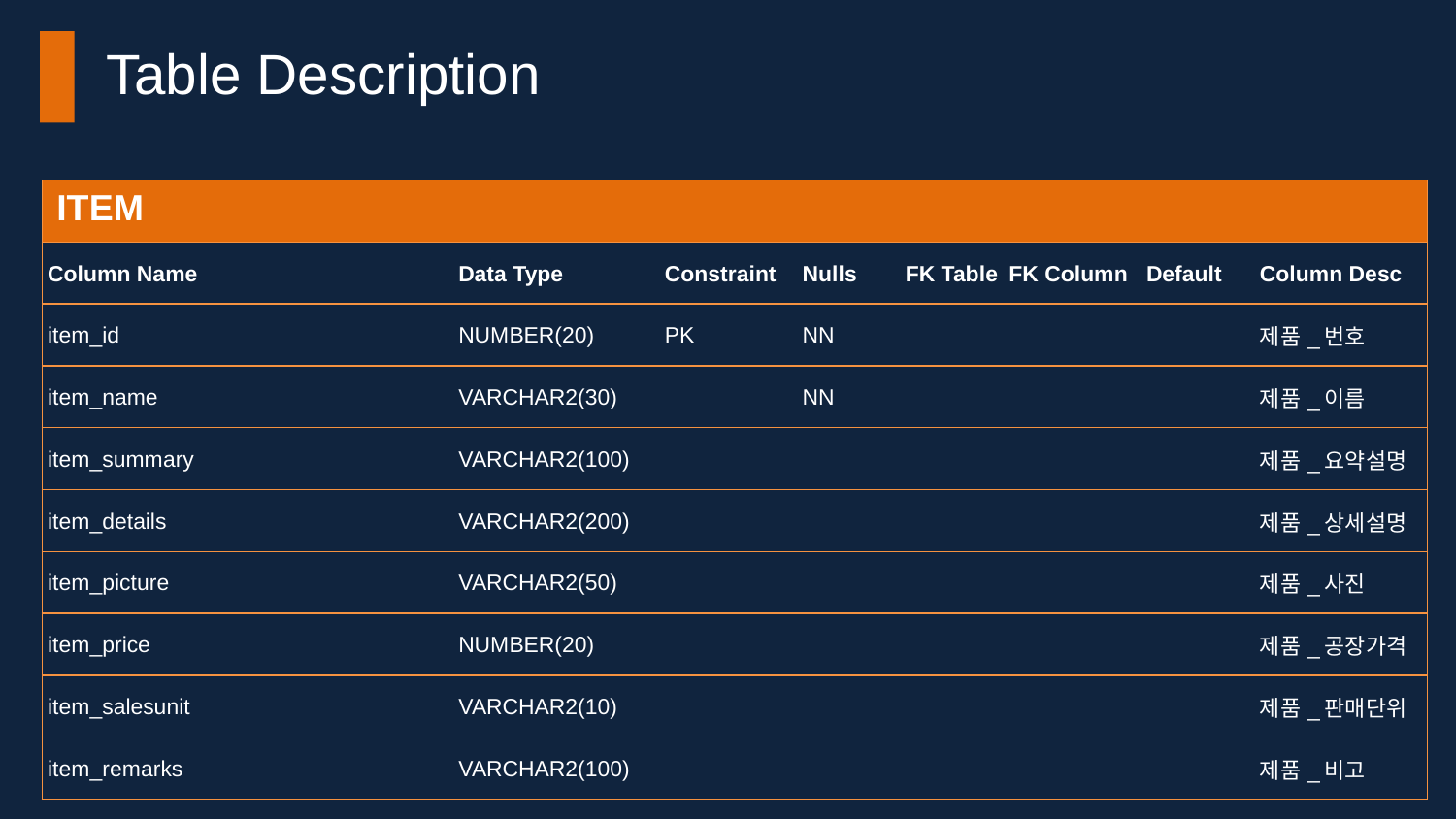

Table Description
| ITEM |  |  |  |  |  |  |  |
| --- | --- | --- | --- | --- | --- | --- | --- |
| Column Name | Data Type | Constraint | Nulls | FK Table | FK Column | Default | Column Desc |
| item\_id | NUMBER(20) | PK | NN |  |  |  | 제품\_번호 |
| item\_name | VARCHAR2(30) |  | NN |  |  |  | 제품\_이름 |
| item\_summary | VARCHAR2(100) |  |  |  |  |  | 제품\_요약설명 |
| item\_details | VARCHAR2(200) |  |  |  |  |  | 제품\_상세설명 |
| item\_picture | VARCHAR2(50) |  |  |  |  |  | 제품\_사진 |
| item\_price | NUMBER(20) |  |  |  |  |  | 제품\_공장가격 |
| item\_salesunit | VARCHAR2(10) |  |  |  |  |  | 제품\_판매단위 |
| item\_remarks | VARCHAR2(100) |  |  |  |  |  | 제품\_비고 |